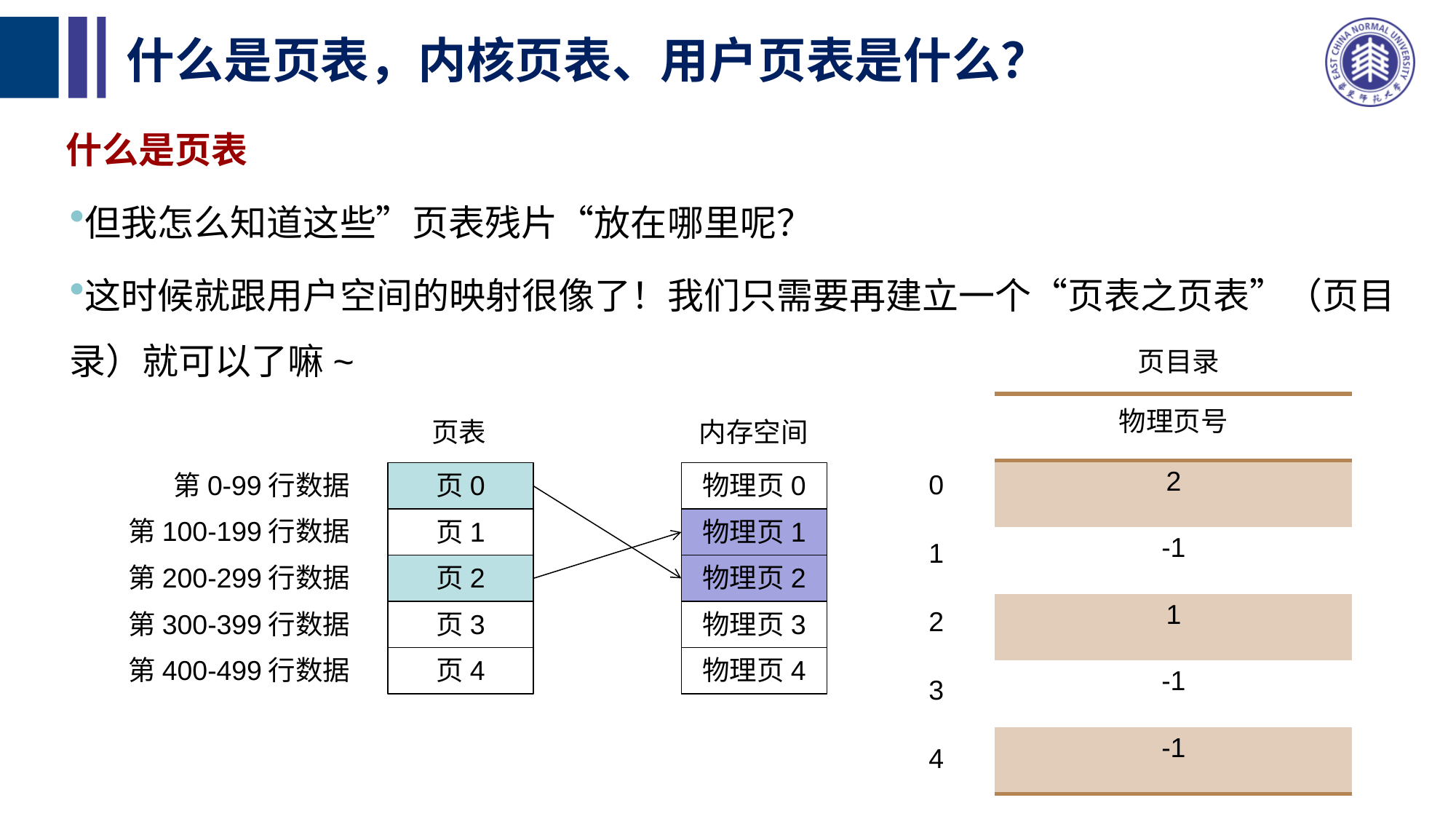

# 什么是页表，内核页表、用户页表是什么？
什么是页表

但我怎么知道这些”页表残片“放在哪里呢？
这时候就跟用户空间的映射很像了！我们只需要再建立一个“页表之页表”（页目录）就可以了嘛~

页目录
| 物理页号 |
| --- |
| 2 |
| -1 |
| 1 |
| -1 |
| -1 |
页表
内存空间
页0
物理页0
页1
物理页1
页2
物理页2
页3
物理页3
页4
物理页4
第0-99行数据
第100-199行数据
第200-299行数据
第300-399行数据
第400-499行数据
0
1
2
3
4